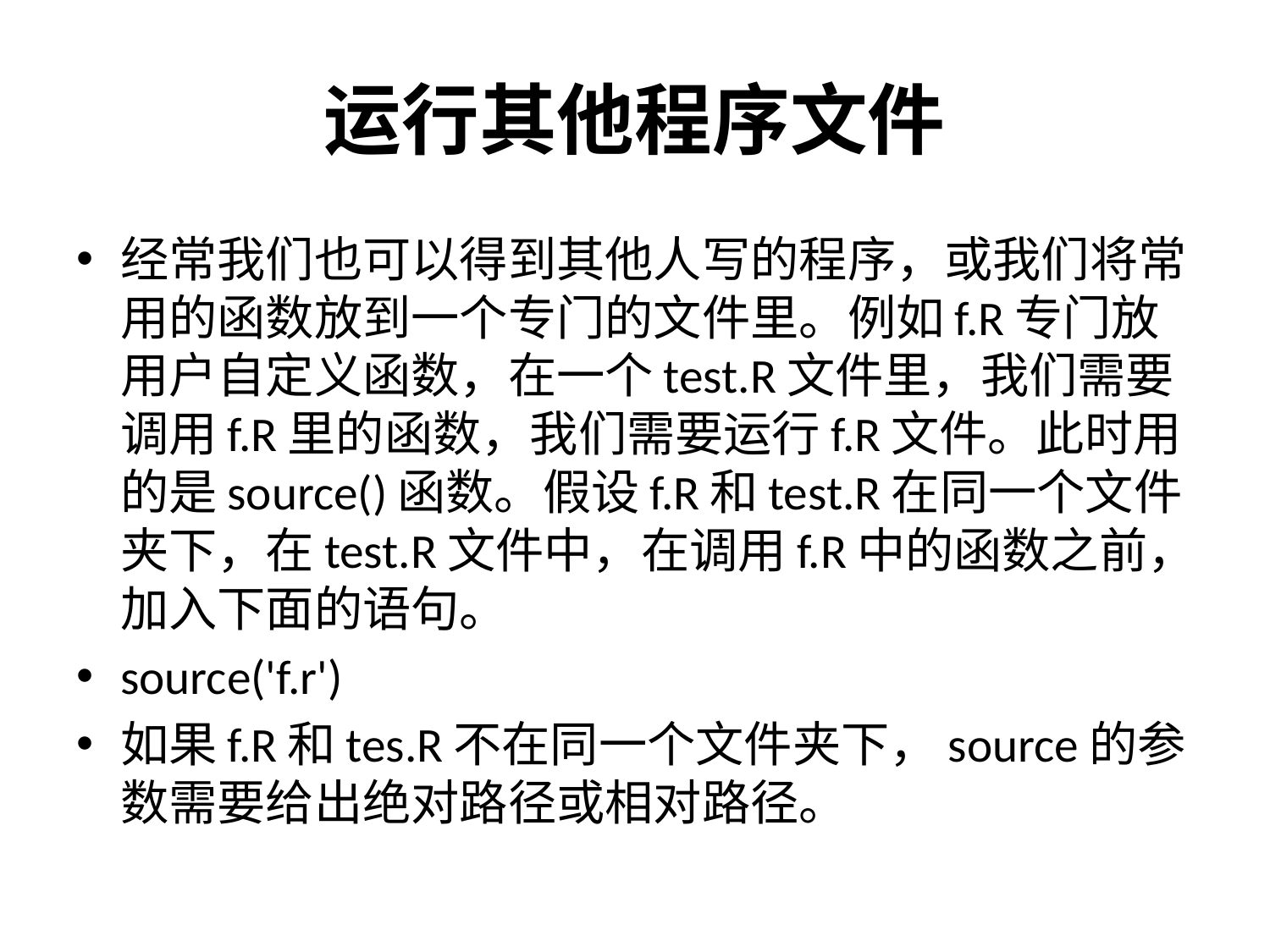

# 运行其他程序文件
经常我们也可以得到其他人写的程序，或我们将常用的函数放到一个专门的文件里。例如f.R专门放用户自定义函数，在一个test.R文件里，我们需要调用f.R里的函数，我们需要运行f.R文件。此时用的是source()函数。假设f.R和test.R在同一个文件夹下，在test.R文件中，在调用f.R中的函数之前，加入下面的语句。
source('f.r')
如果f.R和tes.R不在同一个文件夹下，source的参数需要给出绝对路径或相对路径。